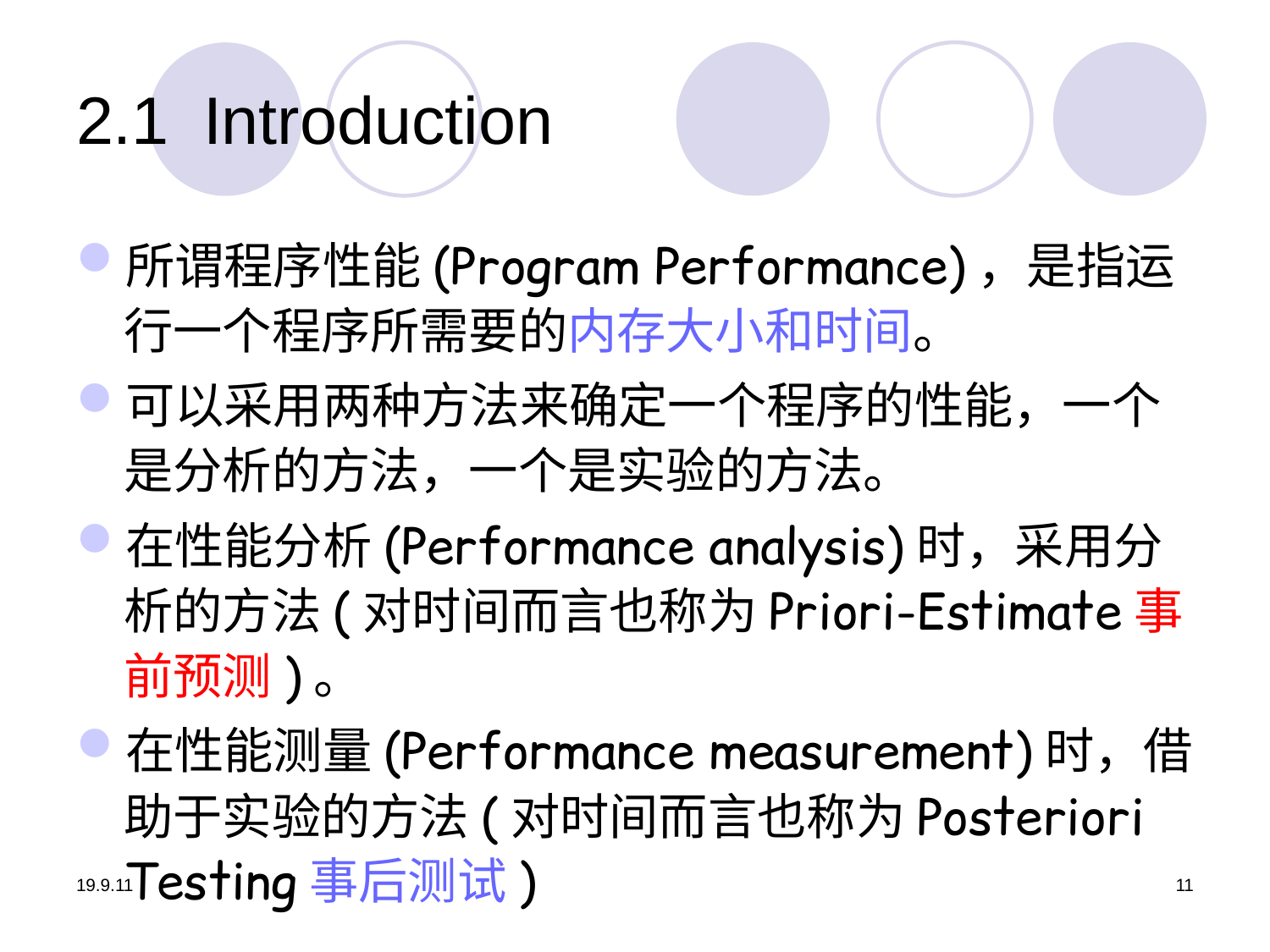

# 2.1	Introduction
所谓程序性能(Program Performance)，是指运行一个程序所需要的内存大小和时间。
可以采用两种方法来确定一个程序的性能，一个是分析的方法，一个是实验的方法。
在性能分析(Performance analysis)时，采用分析的方法(对时间而言也称为Priori-Estimate事前预测)。
在性能测量(Performance measurement)时，借助于实验的方法(对时间而言也称为Posteriori Testing事后测试)
19.9.11
11